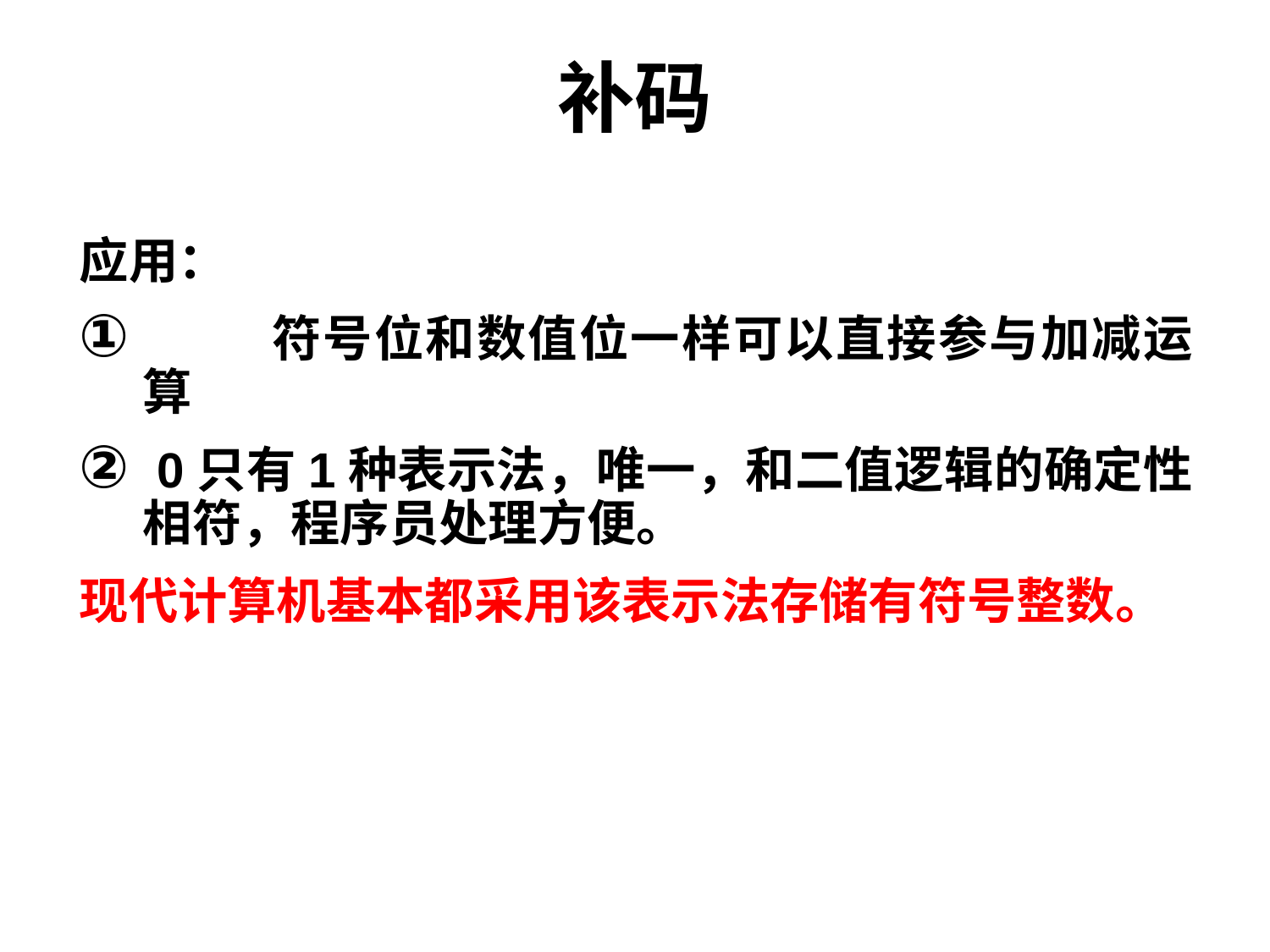

# 补码

应用：
	符号位和数值位一样可以直接参与加减运算
 0只有1种表示法，唯一，和二值逻辑的确定性相符，程序员处理方便。
现代计算机基本都采用该表示法存储有符号整数。